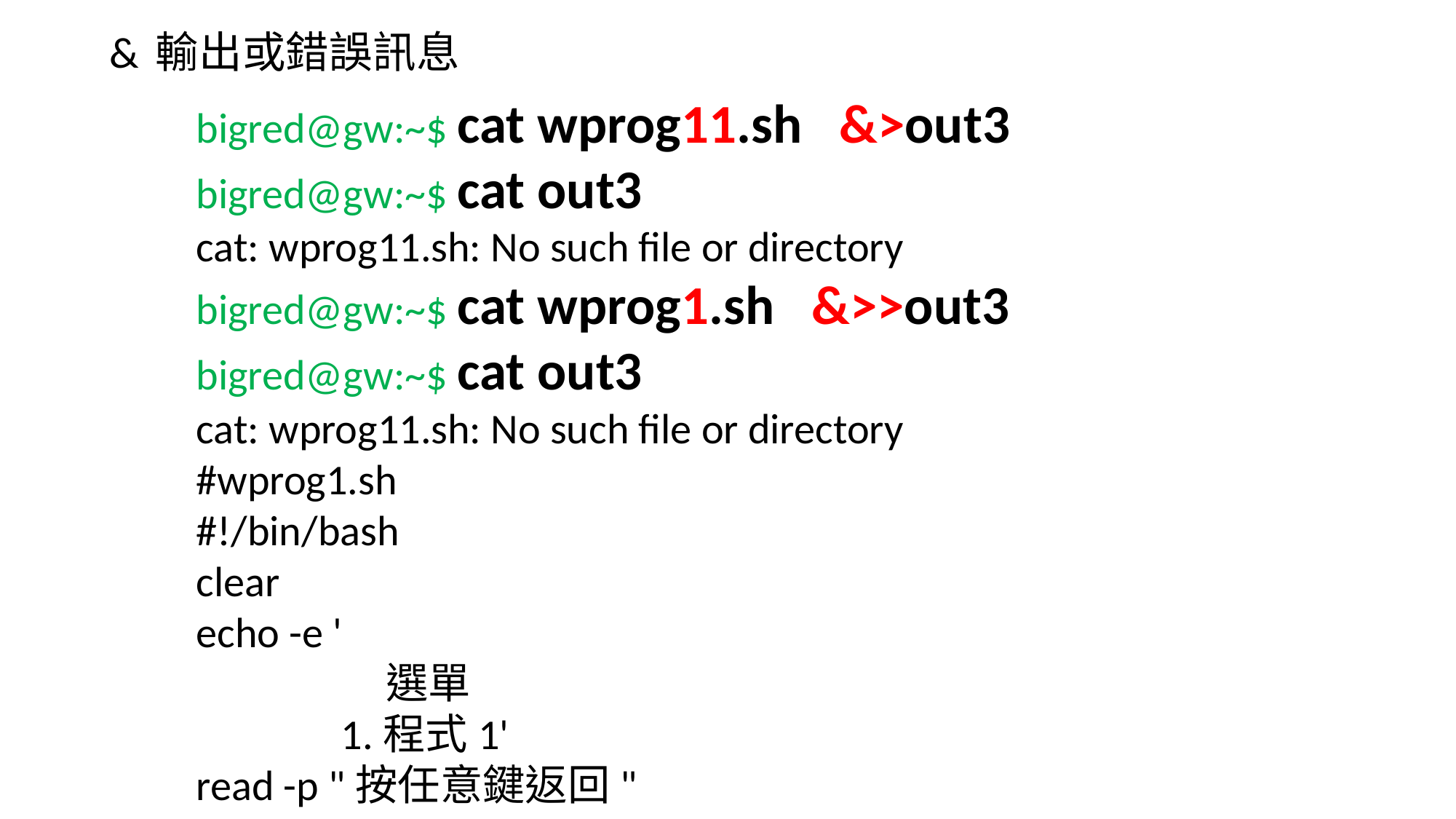

# & 輸出或錯誤訊息
bigred@gw:~$ cat wprog11.sh   &>out3
bigred@gw:~$ cat out3
cat: wprog11.sh: No such file or directory
bigred@gw:~$ cat wprog1.sh   &>>out3
bigred@gw:~$ cat out3
cat: wprog11.sh: No such file or directory
#wprog1.sh
#!/bin/bash
clear
echo -e '
                   選單
               1.程式1'
read -p "按任意鍵返回"